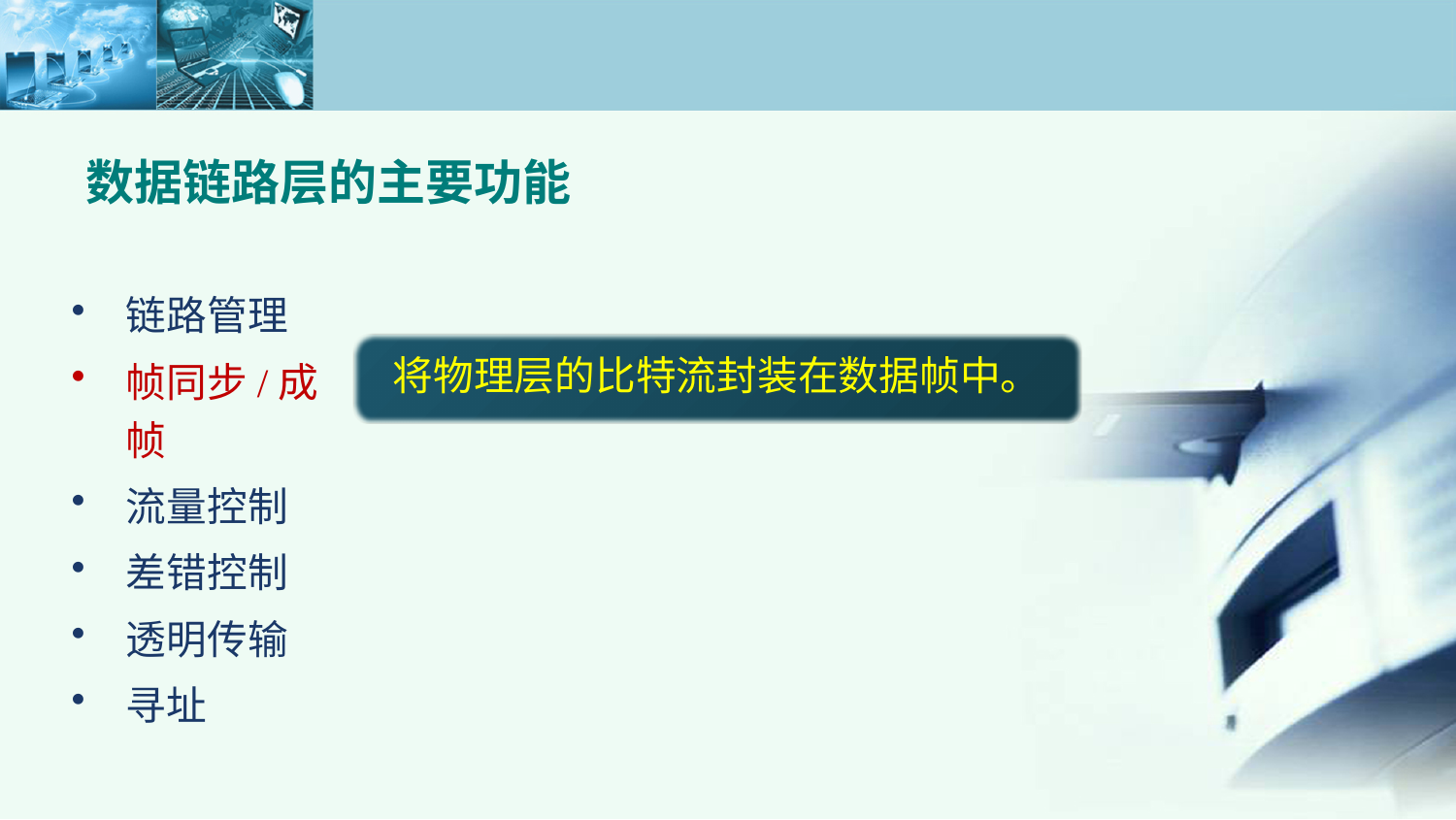

数据链路层的主要功能
链路管理
帧同步/成帧
流量控制
差错控制
透明传输
寻址
将物理层的比特流封装在数据帧中。